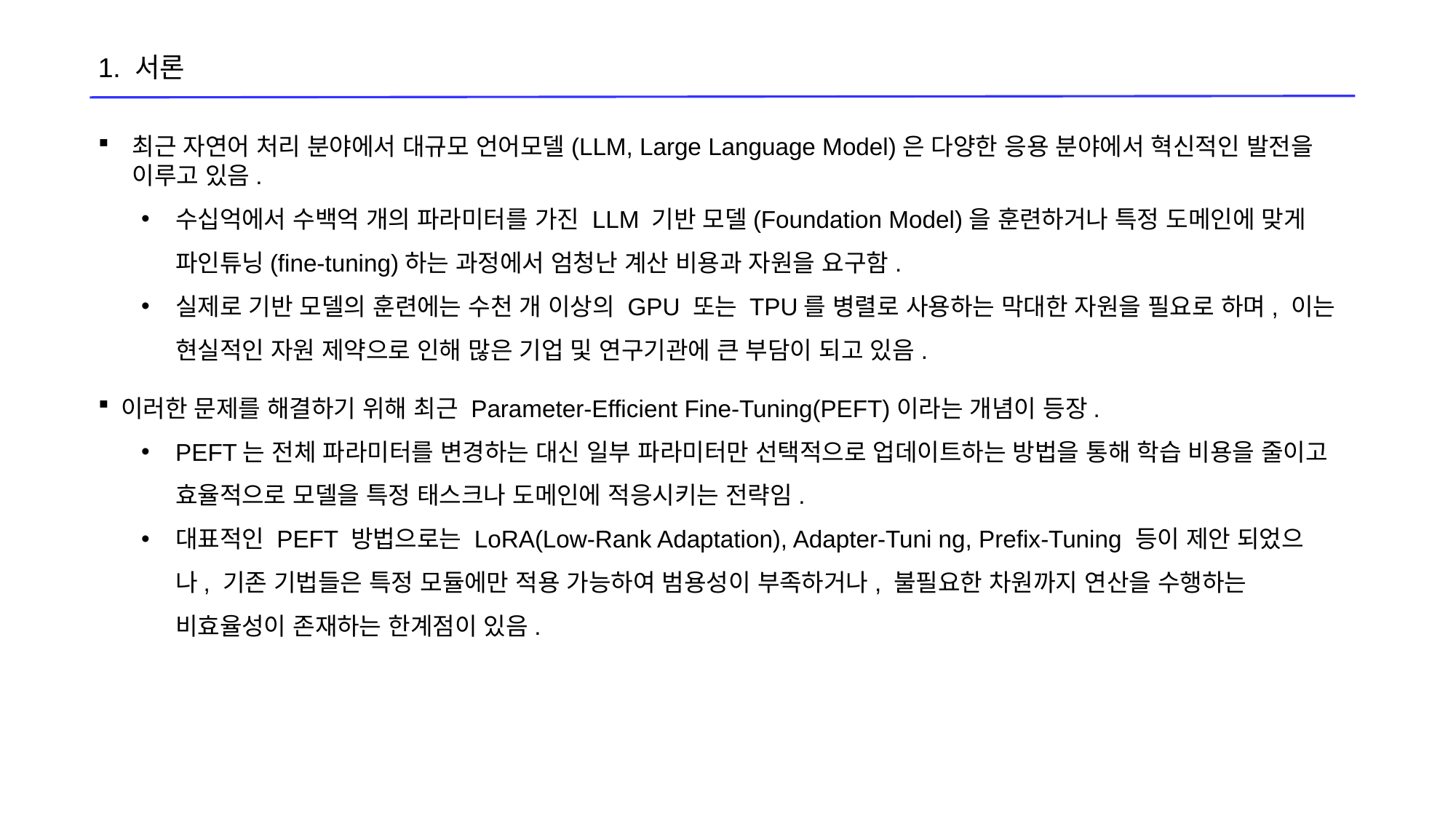

1. 서론
최근 자연어 처리 분야에서 대규모 언어모델(LLM, Large Language Model)은 다양한 응용 분야에서 혁신적인 발전을 이루고 있음.
수십억에서 수백억 개의 파라미터를 가진 LLM 기반 모델(Foundation Model)을 훈련하거나 특정 도메인에 맞게 파인튜닝(fine-tuning)하는 과정에서 엄청난 계산 비용과 자원을 요구함.
실제로 기반 모델의 훈련에는 수천 개 이상의 GPU 또는 TPU를 병렬로 사용하는 막대한 자원을 필요로 하며, 이는 현실적인 자원 제약으로 인해 많은 기업 및 연구기관에 큰 부담이 되고 있음.

이러한 문제를 해결하기 위해 최근 Parameter-Efficient Fine-Tuning(PEFT)이라는 개념이 등장.
PEFT는 전체 파라미터를 변경하는 대신 일부 파라미터만 선택적으로 업데이트하는 방법을 통해 학습 비용을 줄이고 효율적으로 모델을 특정 태스크나 도메인에 적응시키는 전략임.
대표적인 PEFT 방법으로는 LoRA(Low-Rank Adaptation), Adapter-Tuni ng, Prefix-Tuning 등이 제안 되었으나, 기존 기법들은 특정 모듈에만 적용 가능하여 범용성이 부족하거나, 불필요한 차원까지 연산을 수행하는 비효율성이 존재하는 한계점이 있음.